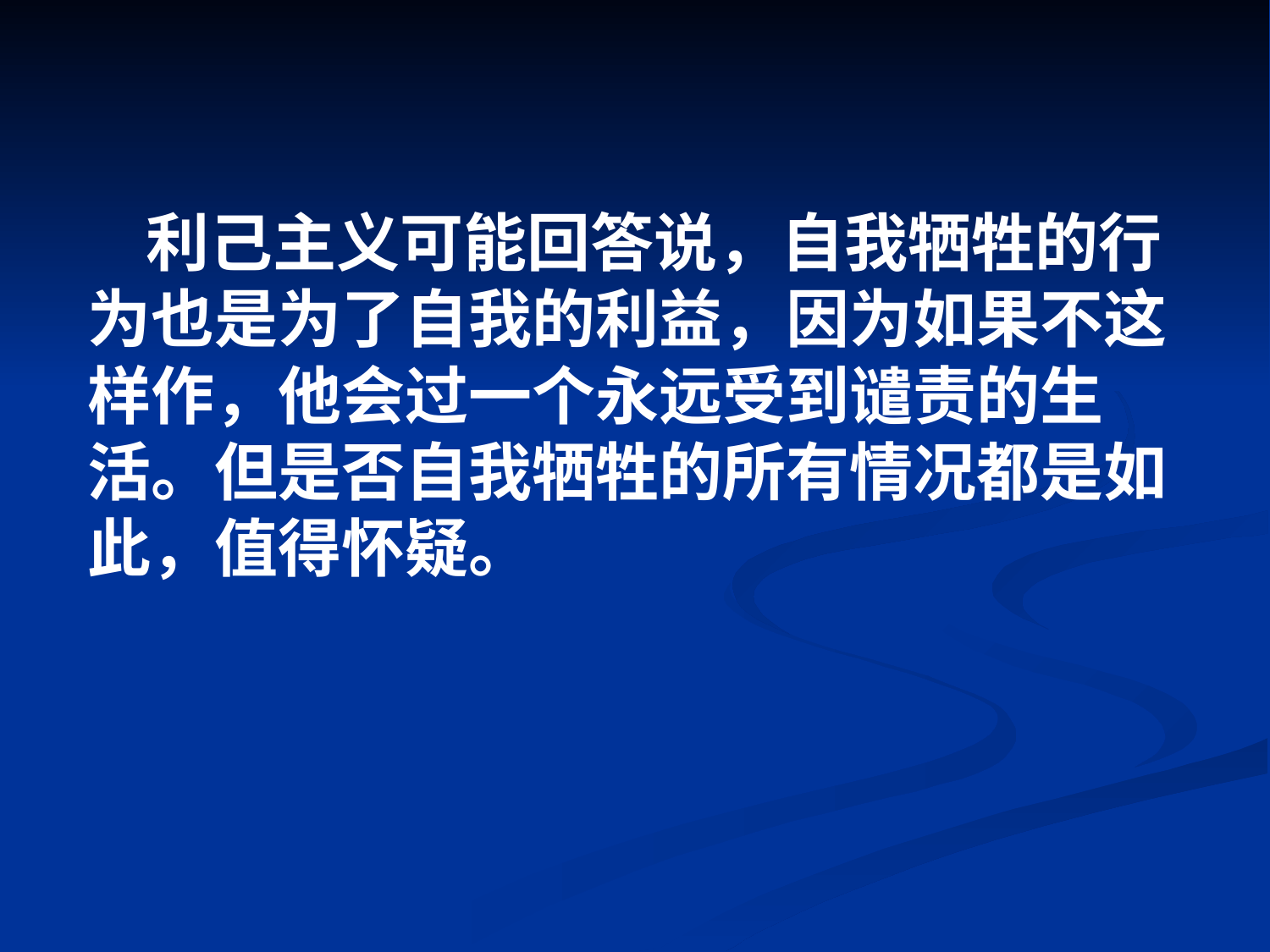

利己主义可能回答说，自我牺牲的行为也是为了自我的利益，因为如果不这样作，他会过一个永远受到谴责的生活。但是否自我牺牲的所有情况都是如此，值得怀疑。